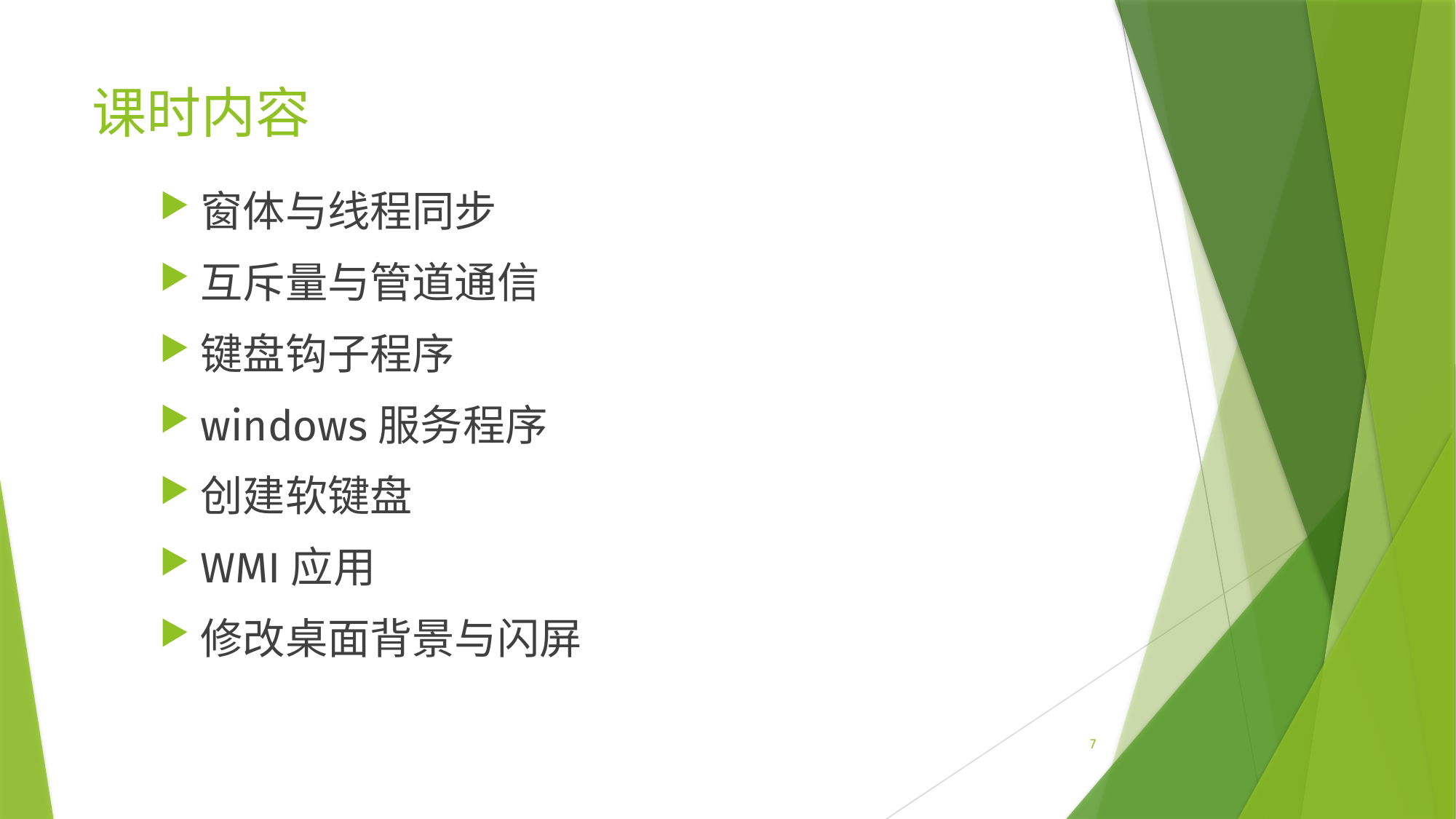

# 课时内容
窗体与线程同步
互斥量与管道通信
键盘钩子程序
windows服务程序
创建软键盘
WMI应用
修改桌面背景与闪屏
7